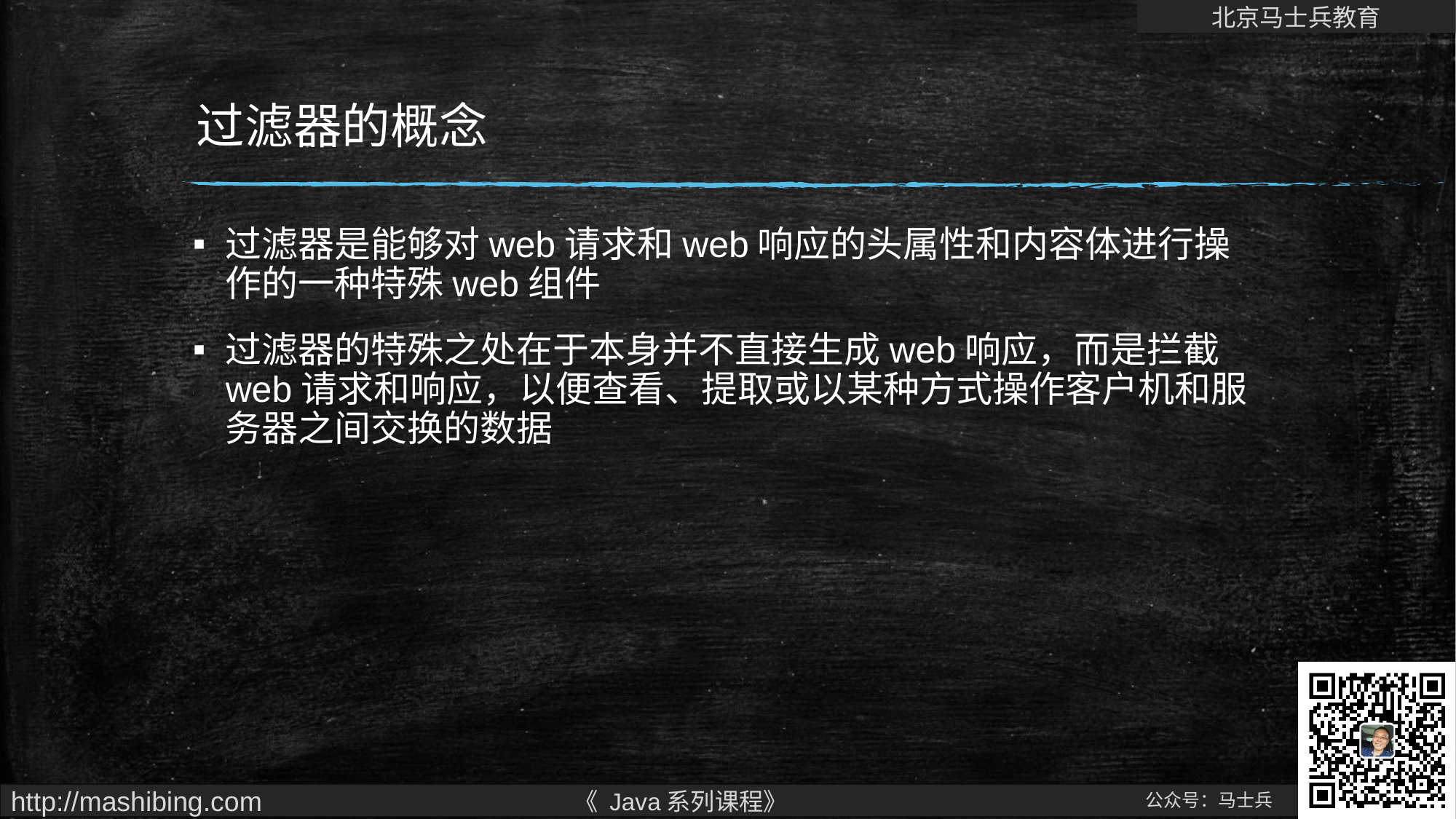

# 过滤器的概念
过滤器是能够对web请求和web响应的头属性和内容体进行操作的一种特殊web组件
过滤器的特殊之处在于本身并不直接生成web响应，而是拦截web请求和响应，以便查看、提取或以某种方式操作客户机和服务器之间交换的数据